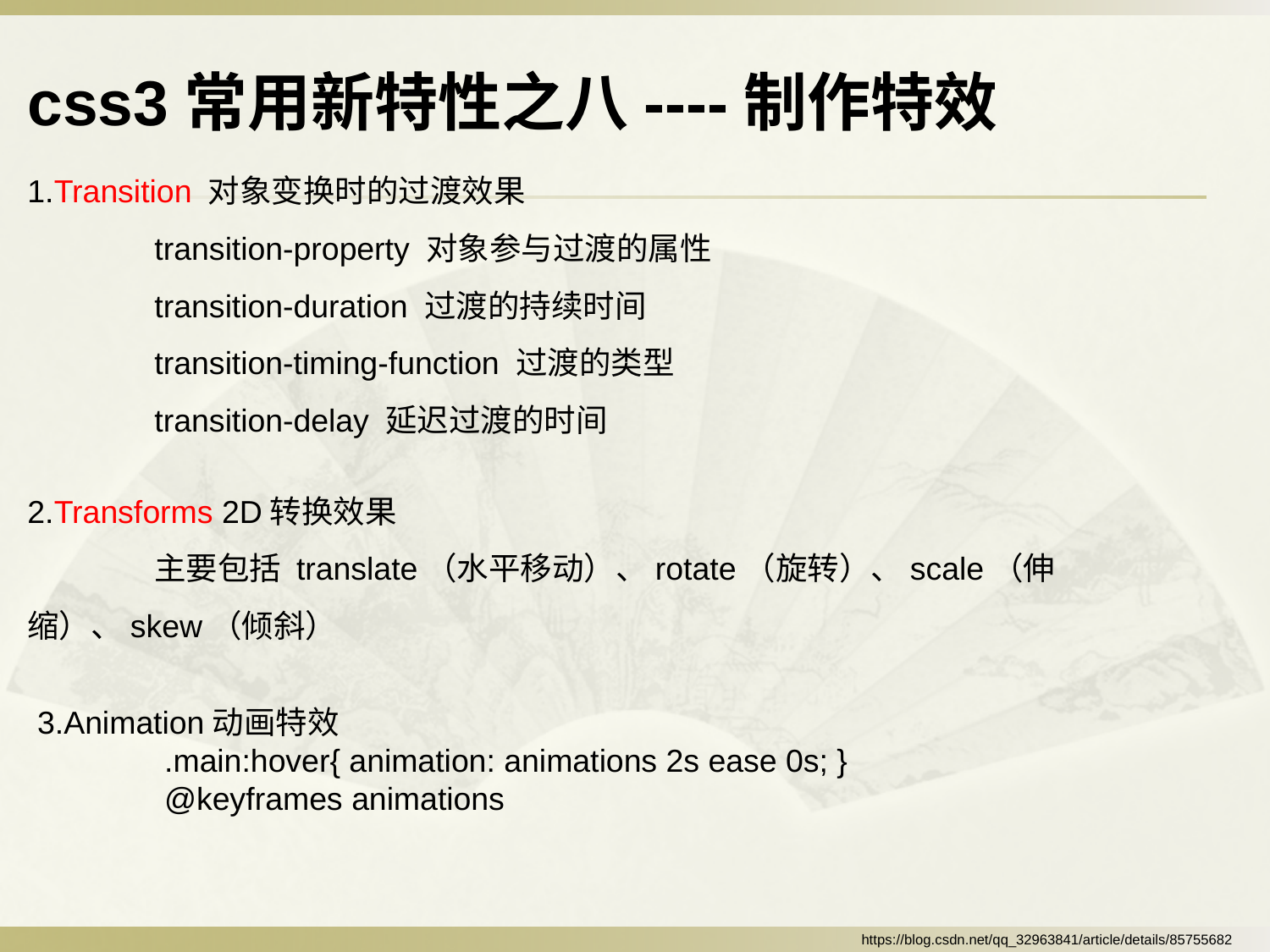

css3常用新特性之八----制作特效
1.Transition 对象变换时的过渡效果
	transition-property 对象参与过渡的属性
	transition-duration 过渡的持续时间
	transition-timing-function 过渡的类型
	transition-delay 延迟过渡的时间
2.Transforms 2D转换效果
	主要包括 translate（水平移动）、rotate（旋转）、scale（伸缩）、skew（倾斜）
3.Animation动画特效
	.main:hover{ animation: animations 2s ease 0s; }
	@keyframes animations

https://blog.csdn.net/qq_32963841/article/details/85755682